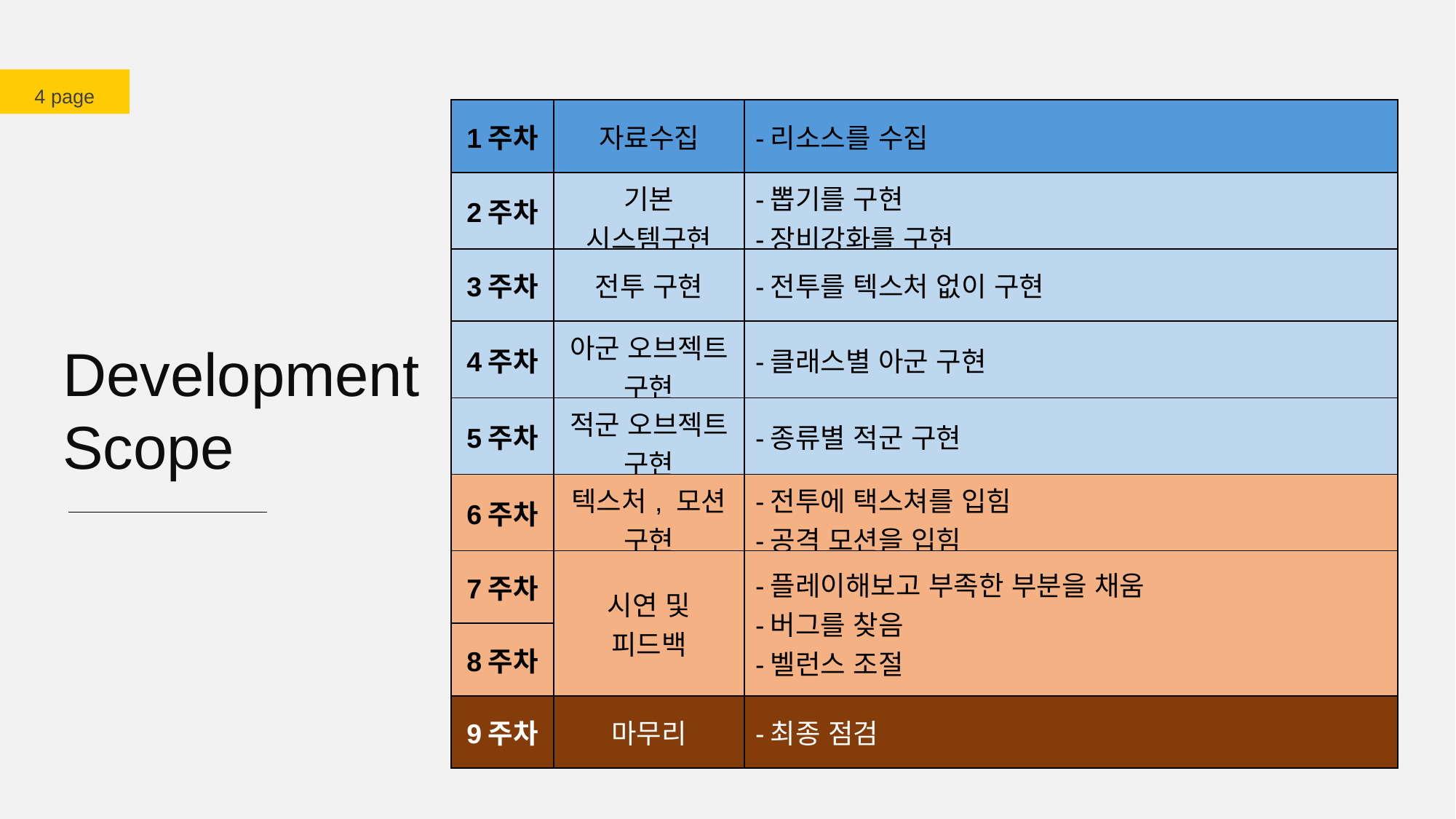

4 page

| 1주차 | 자료수집 | -리소스를 수집 |
| --- | --- | --- |
| 2주차 | 기본 시스템구현 | -뽑기를 구현 -장비강화를 구현 |
| 3주차 | 전투 구현 | -전투를 텍스처 없이 구현 |
| 4주차 | 아군 오브젝트 구현 | -클래스별 아군 구현 |
| 5주차 | 적군 오브젝트 구현 | -종류별 적군 구현 |
| 6주차 | 텍스처, 모션 구현 | -전투에 택스쳐를 입힘 -공격 모션을 입힘 |
| 7주차 | 시연 및 피드백 | -플레이해보고 부족한 부분을 채움 -버그를 찾음 -벨런스 조절 |
| 8주차 |  |  |
| 9주차 | 마무리 | -최종 점검 |
Development
Scope